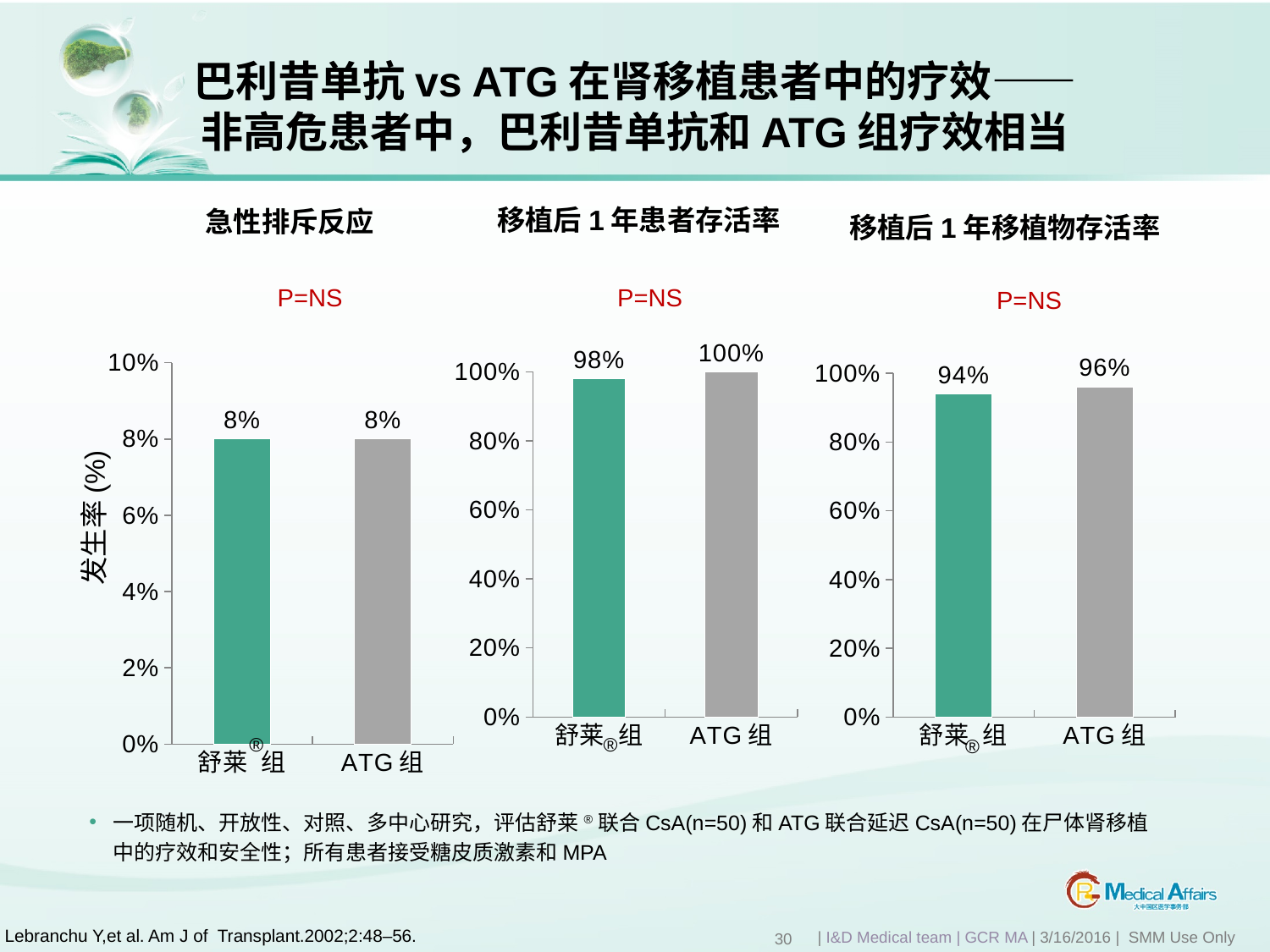

# 巴利昔单抗vs ATG在肾移植患者中的疗效—— 非高危患者中，巴利昔单抗和ATG组疗效相当
移植后1年患者存活率
急性排斥反应
移植后1年移植物存活率

### Chart

| Category | 系列 1 |
|---|---|
| 舒莱  组 | 0.98 |
| ATG组 | 1.0 |
P=NS
P=NS
P=NS

### Chart

| Category | 系列 1 |
|---|---|
| 舒莱  组 | 0.94 |
| ATG组 | 0.96 |

### Chart

| Category | 急性排斥反应 |
|---|---|
| 舒莱  组 | 0.08 |
| ATG组 | 0.08 |
发生率(%)
®
®
®
一项随机、开放性、对照、多中心研究，评估舒莱®联合CsA(n=50)和ATG联合延迟CsA(n=50)在尸体肾移植中的疗效和安全性；所有患者接受糖皮质激素和MPA
Lebranchu Y,et al. Am J of  Transplant.2002;2:48–56.